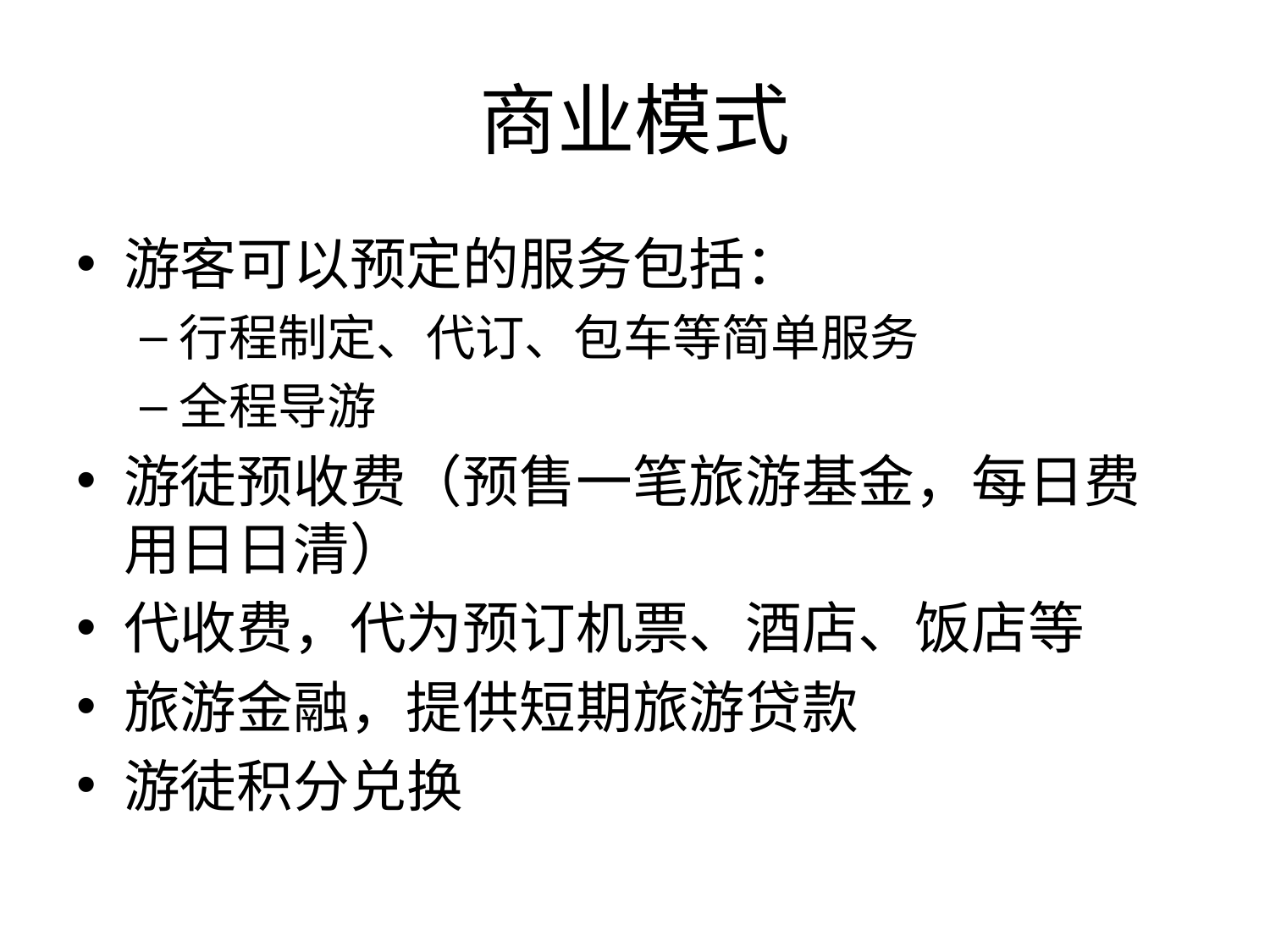

# 商业模式
游客可以预定的服务包括：
行程制定、代订、包车等简单服务
全程导游
游徒预收费（预售一笔旅游基金，每日费用日日清）
代收费，代为预订机票、酒店、饭店等
旅游金融，提供短期旅游贷款
游徒积分兑换